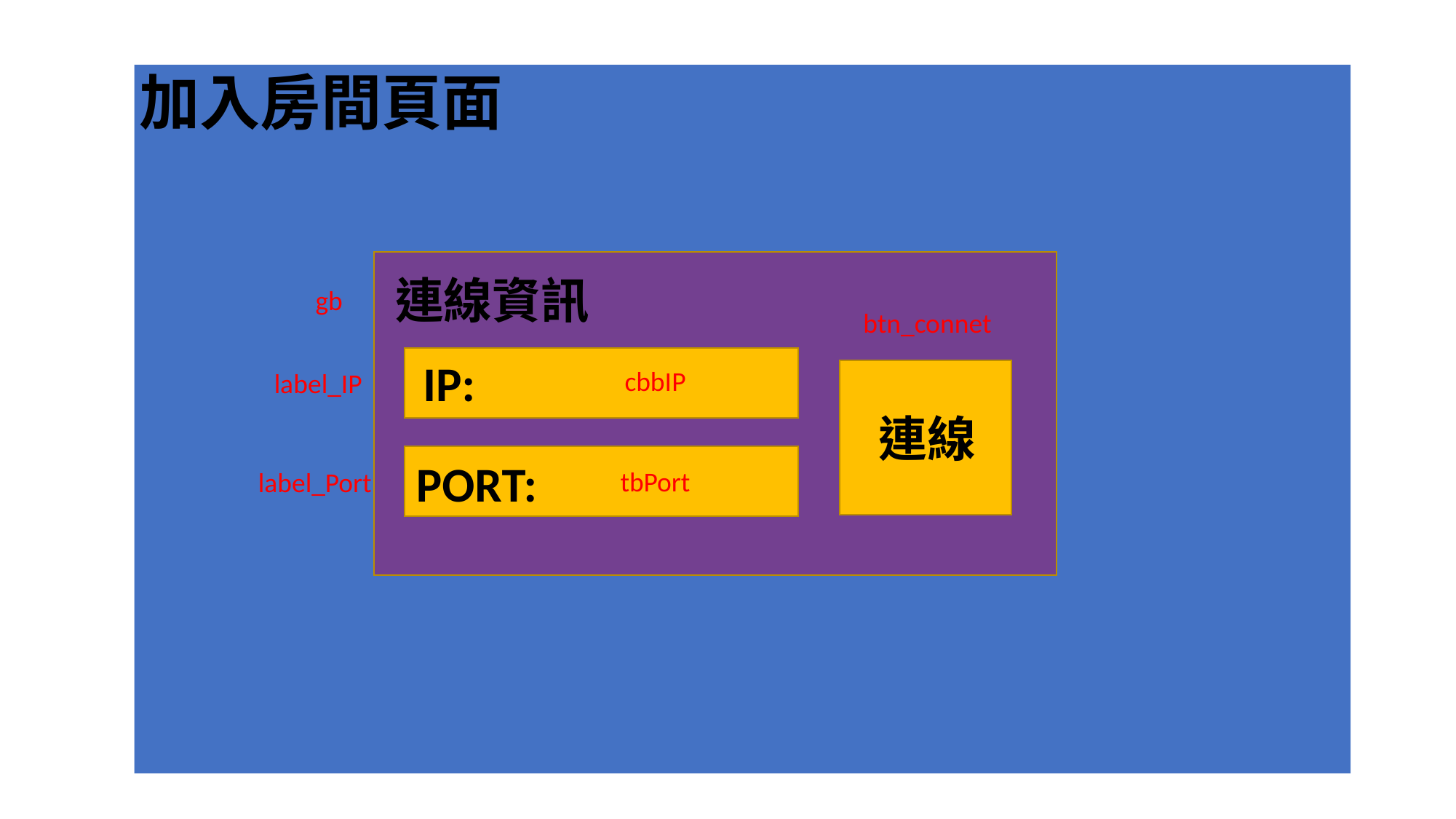

加入房間頁面

連線資訊
gb
btn_connet

IP:
cbbIP
label_IP

連線

PORT:
tbPort
label_Port